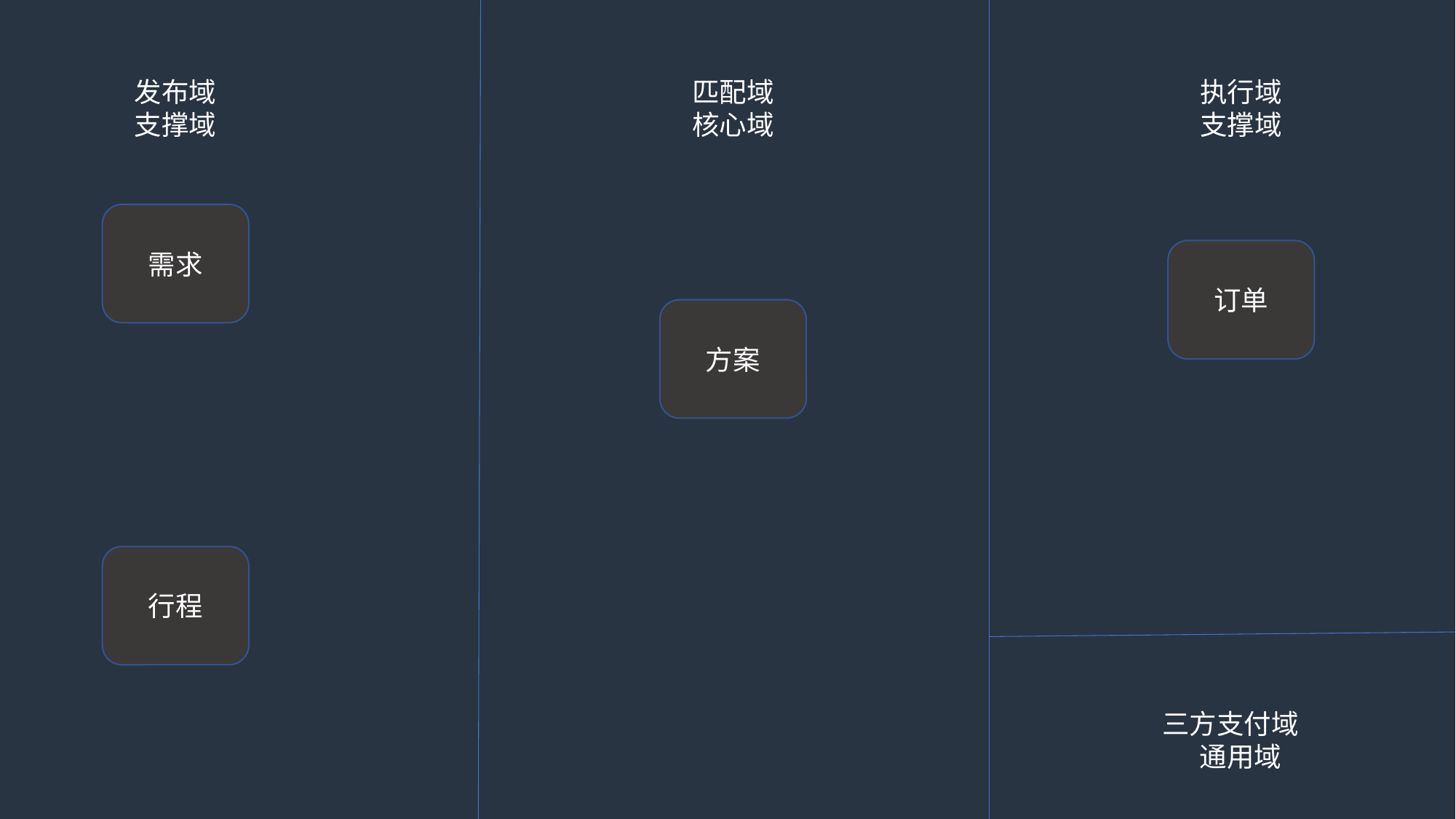

发布域
支撑域
匹配域
核心域
执行域
支撑域
需求
订单
方案
行程
三方支付域
     通用域